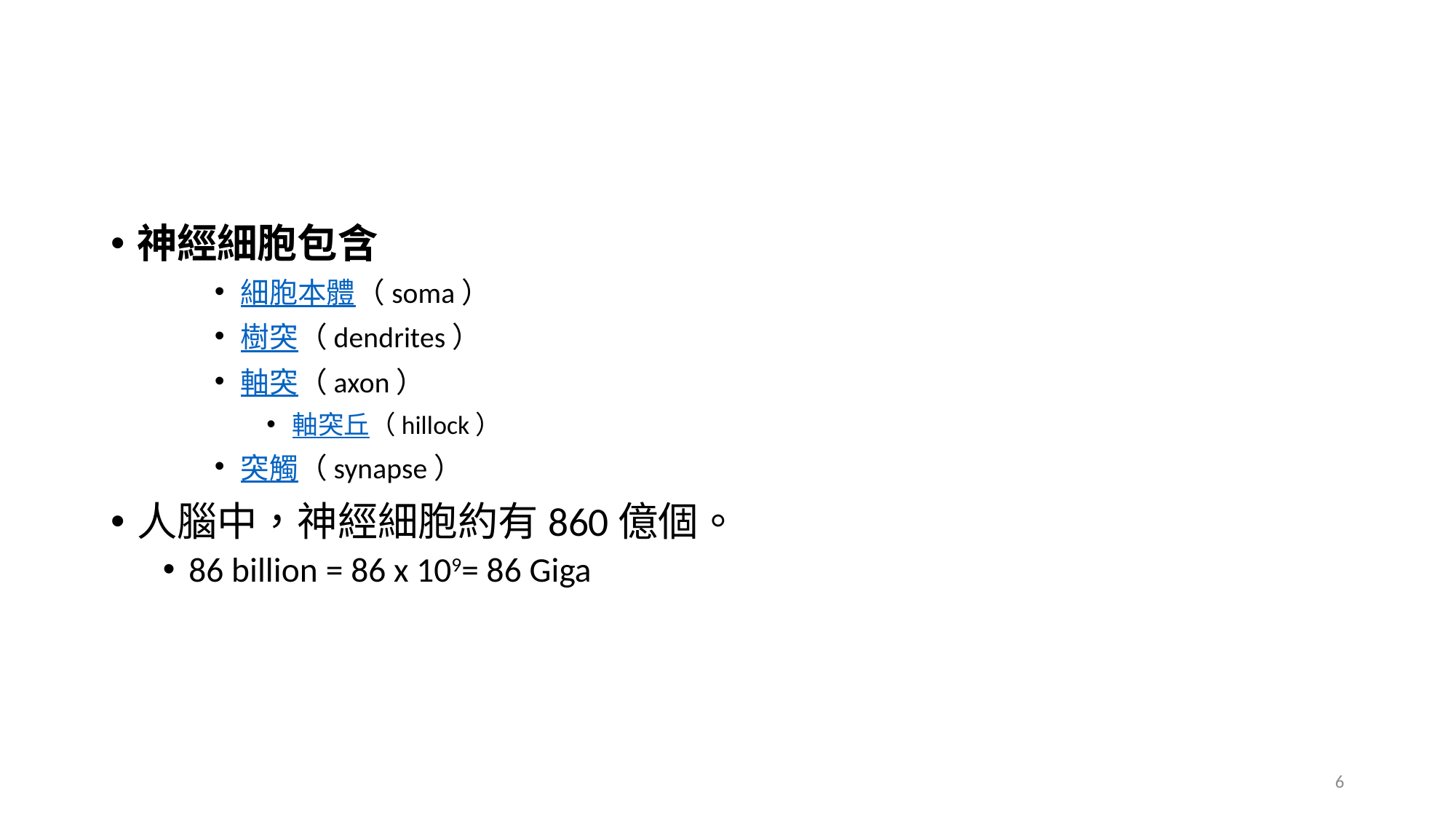

#
神經細胞包含
細胞本體（soma）
樹突（dendrites）
軸突（axon）
軸突丘（hillock）
突觸（synapse）
人腦中，神經細胞約有860億個。
86 billion = 86 x 109= 86 Giga

6